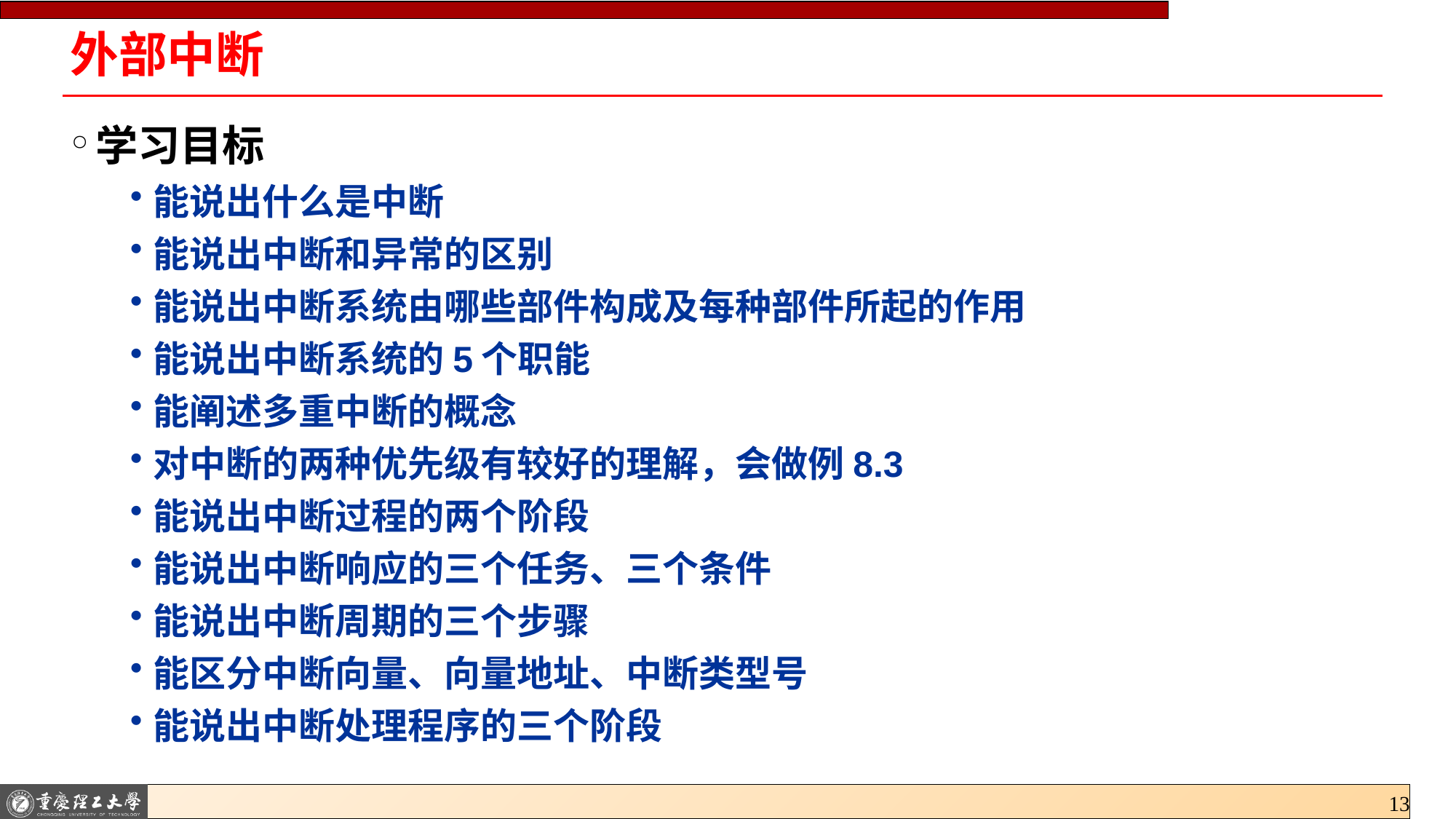

# 外部中断
学习目标
能说出什么是中断
能说出中断和异常的区别
能说出中断系统由哪些部件构成及每种部件所起的作用
能说出中断系统的5个职能
能阐述多重中断的概念
对中断的两种优先级有较好的理解，会做例8.3
能说出中断过程的两个阶段
能说出中断响应的三个任务、三个条件
能说出中断周期的三个步骤
能区分中断向量、向量地址、中断类型号
能说出中断处理程序的三个阶段